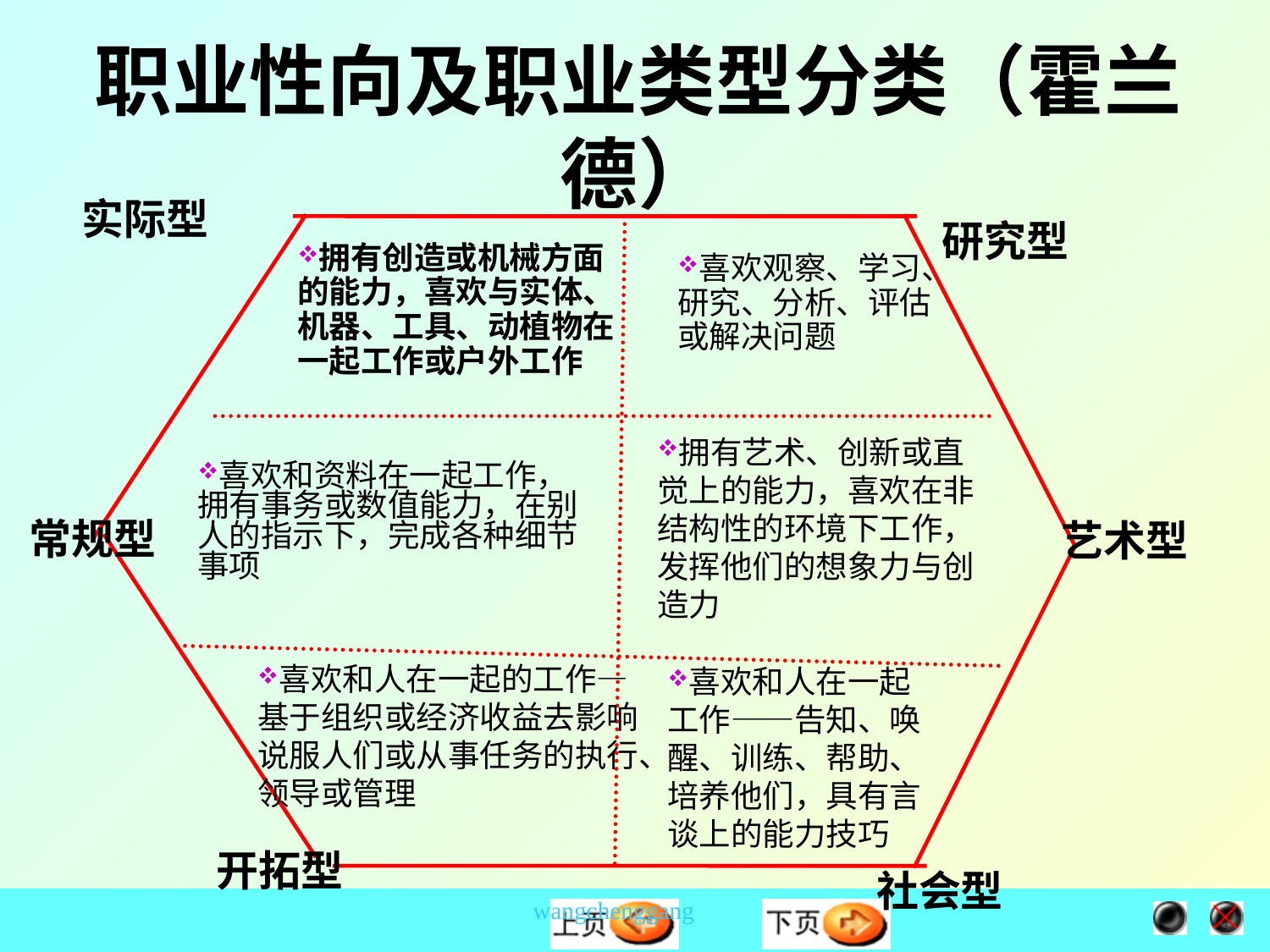

# 职业性向及职业类型分类（霍兰德）
实际型
研究型

拥有创造或机械方面的能力，喜欢与实体、机器、工具、动植物在一起工作或户外工作

喜欢观察、学习、研究、分析、评估或解决问题

拥有艺术、创新或直觉上的能力，喜欢在非结构性的环境下工作，发挥他们的想象力与创造力

喜欢和资料在一起工作，拥有事务或数值能力，在别人的指示下，完成各种细节事项

常规型
艺术型

喜欢和人在一起的工作—基于组织或经济收益去影响说服人们或从事任务的执行、领导或管理

喜欢和人在一起工作——告知、唤醒、训练、帮助、培养他们，具有言谈上的能力技巧

开拓型
社会型

wangchenggang